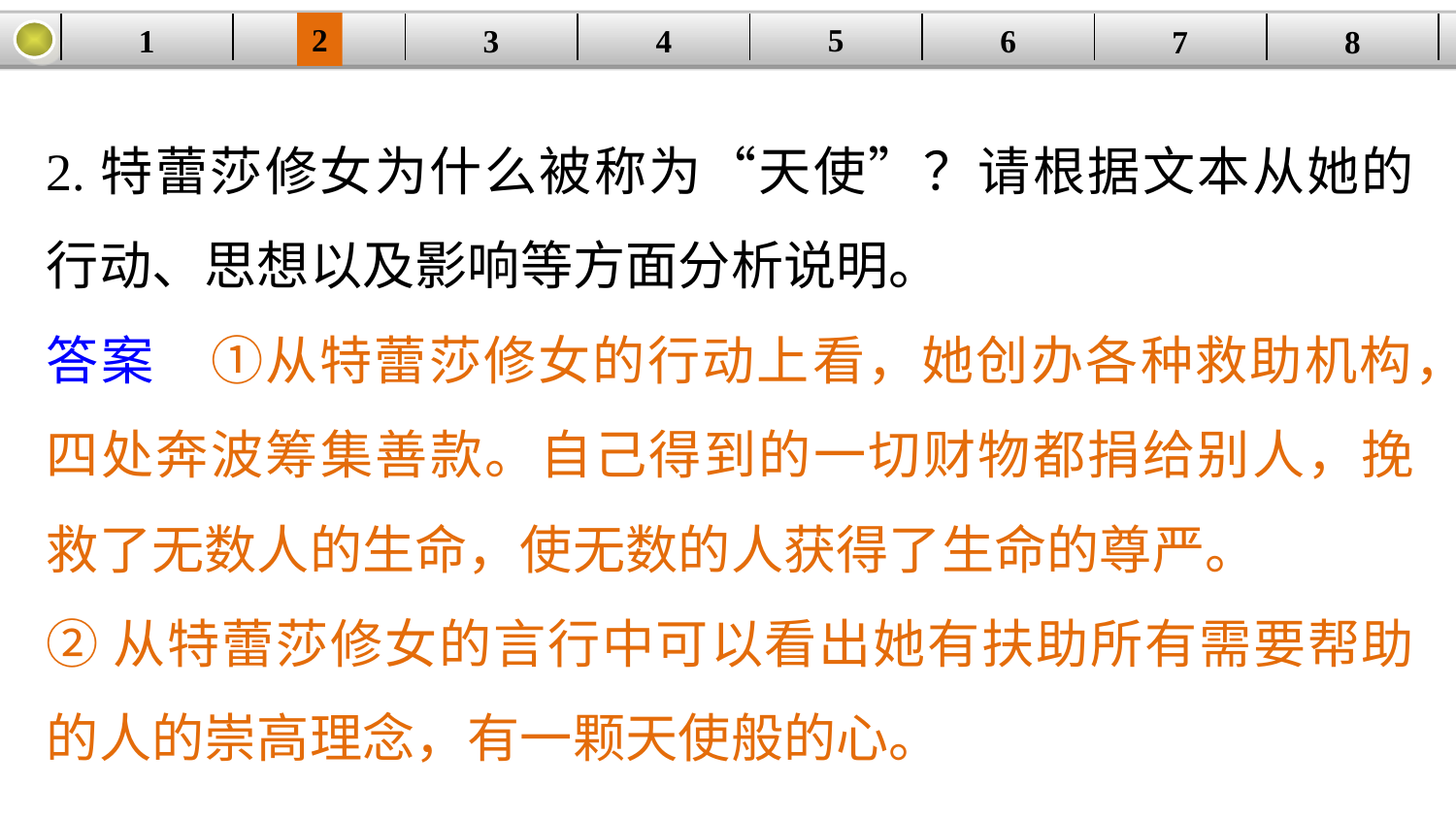

5
2
1
4
6
|  |  |  |  |  |  |  |  |
| --- | --- | --- | --- | --- | --- | --- | --- |
3
8
7

2.特蕾莎修女为什么被称为“天使”？请根据文本从她的行动、思想以及影响等方面分析说明。
答案　①从特蕾莎修女的行动上看，她创办各种救助机构，四处奔波筹集善款。自己得到的一切财物都捐给别人，挽救了无数人的生命，使无数的人获得了生命的尊严。
②从特蕾莎修女的言行中可以看出她有扶助所有需要帮助的人的崇高理念，有一颗天使般的心。